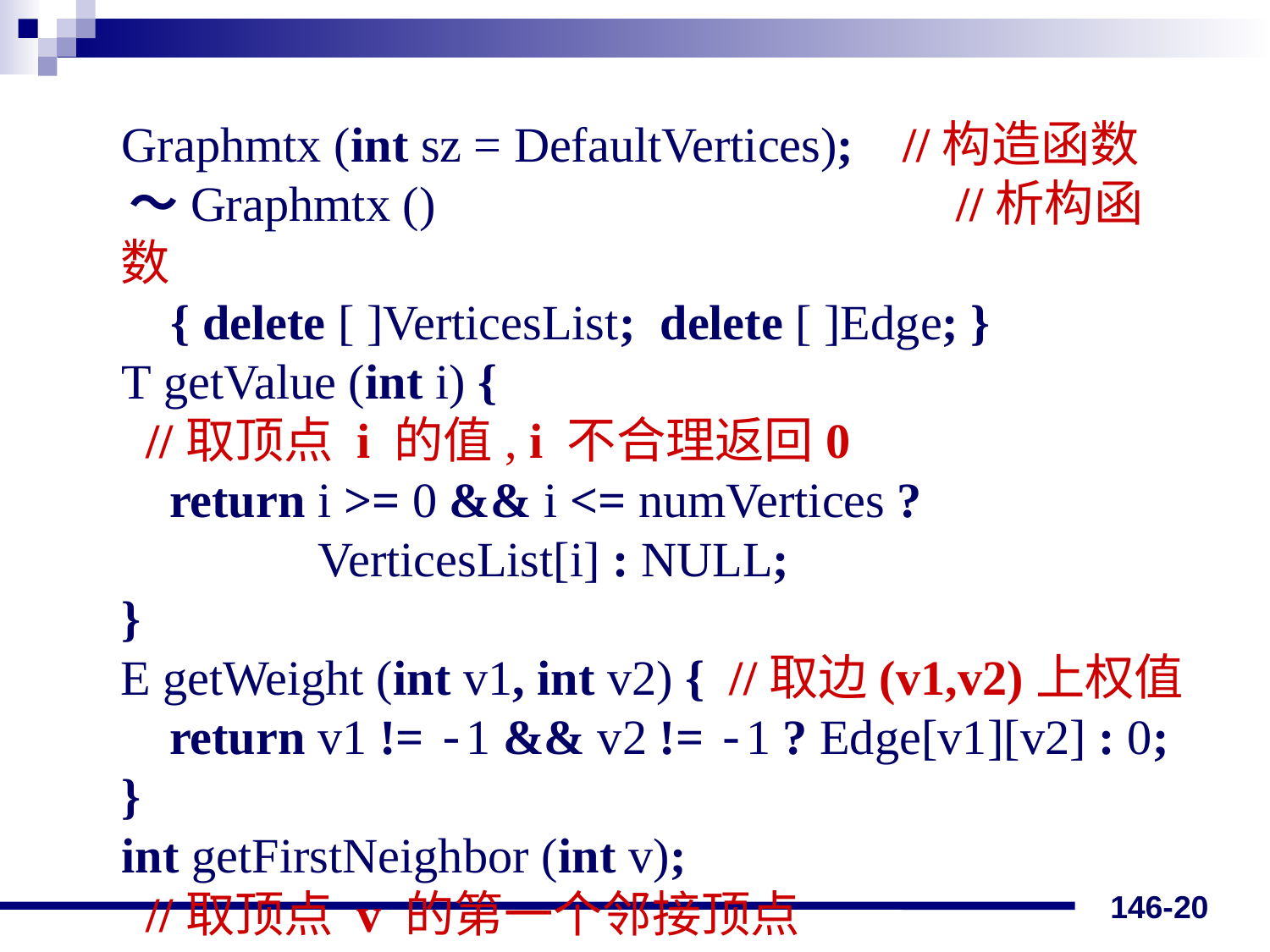

Graphmtx (int sz = DefaultVertices);    //构造函数
    ～Graphmtx ()				      //析构函数
        { delete [ ]VerticesList;  delete [ ]Edge; }
    T getValue (int i) {
      //取顶点 i 的值, i 不合理返回0
 	    return i >= 0 && i <= numVertices ?
                    VerticesList[i] : NULL;
    }
   	E getWeight (int v1, int v2) {  //取边(v1,v2)上权值
 	    return v1 != -1 && v2 != -1 ? Edge[v1][v2] : 0;
    }
    int getFirstNeighbor (int v);
      //取顶点 v 的第一个邻接顶点
146-20